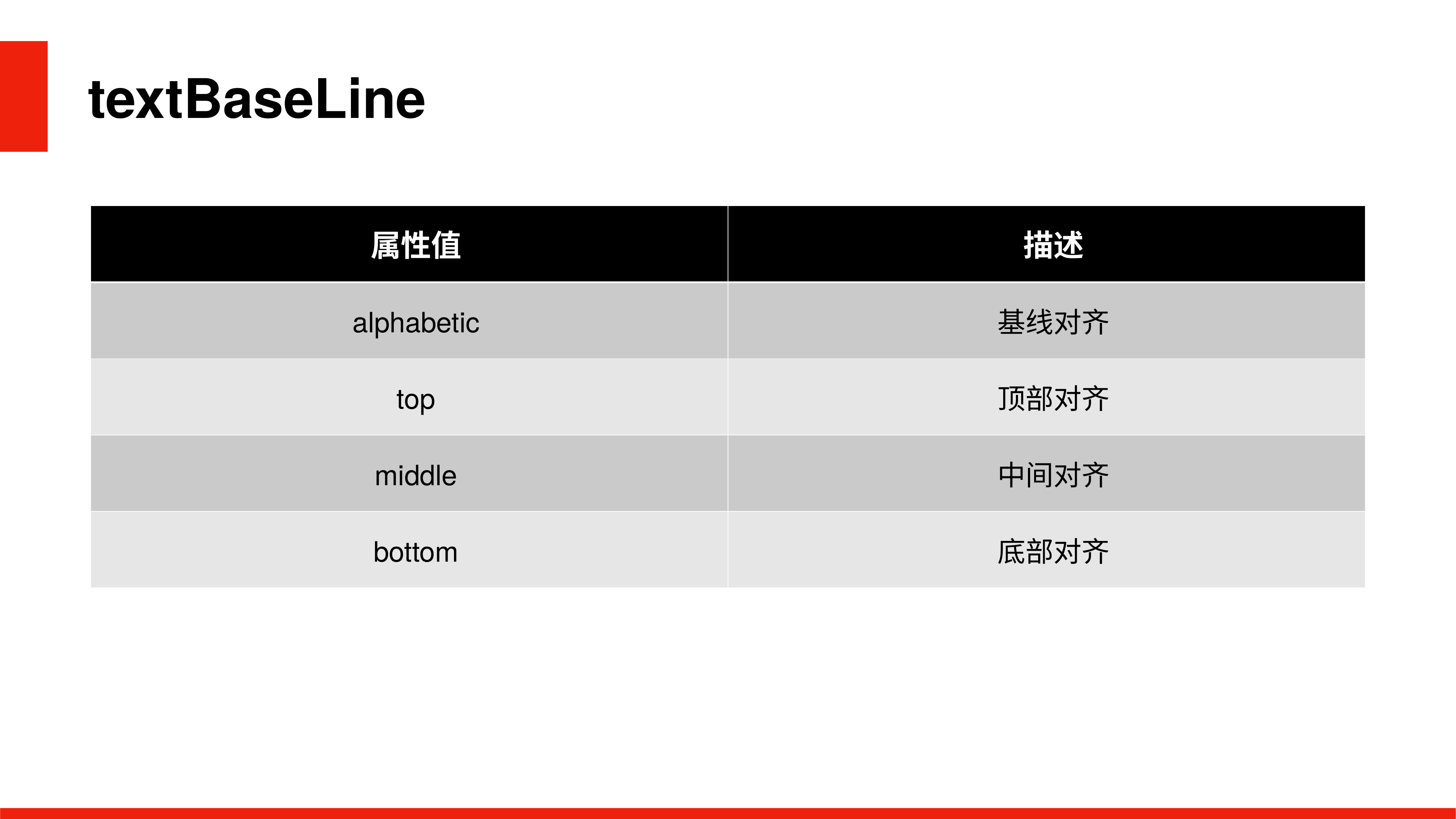

textBaseLine
| 属性值 | 描述 |
| --- | --- |
| alphabetic | 基线对齐 |
| top | 顶部对齐 |
| middle | 中间对齐 |
| bottom | 底部对齐 |
33